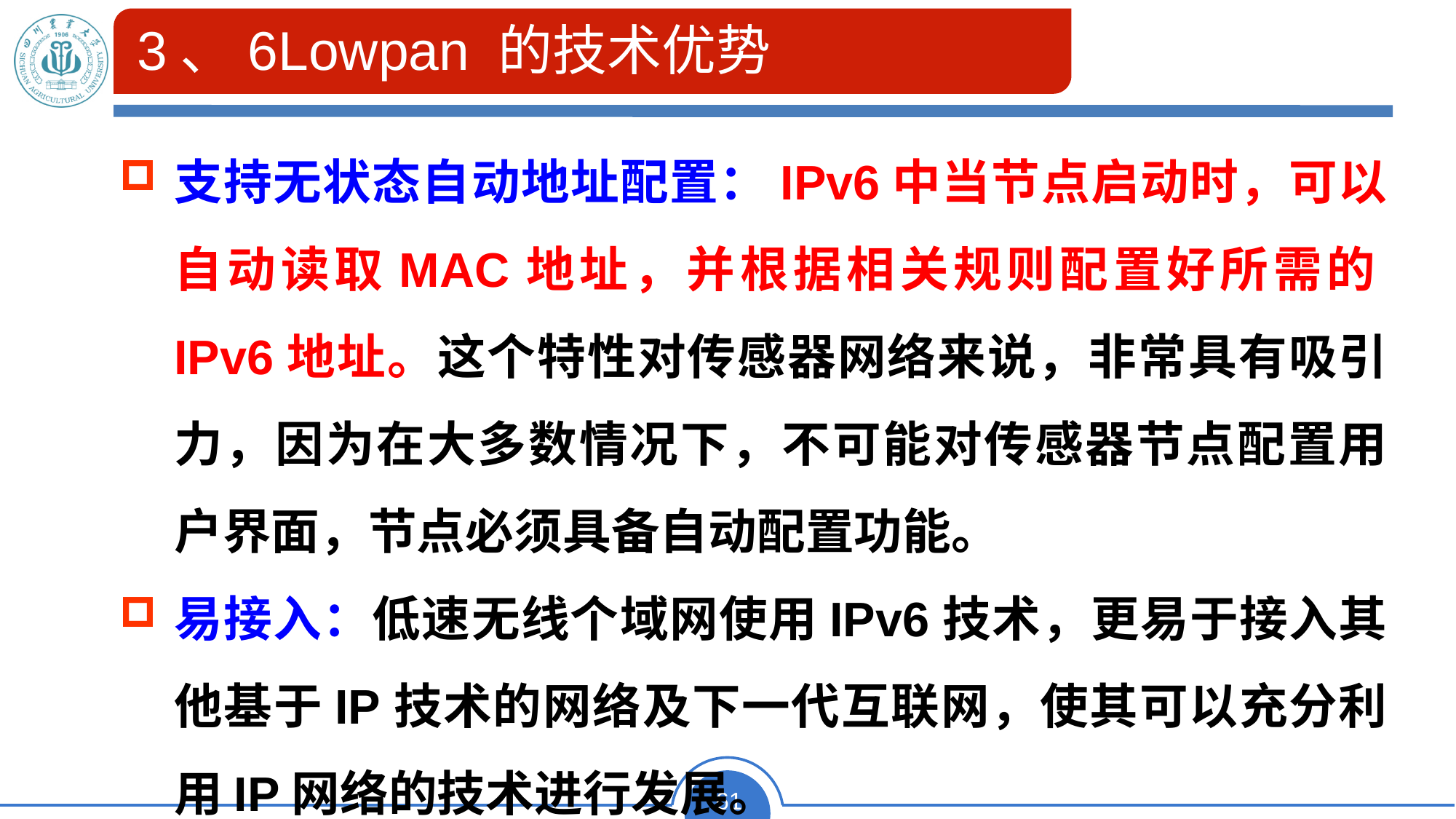

# 3、6Lowpan 的技术优势
支持无状态自动地址配置：IPv6中当节点启动时，可以自动读取MAC地址，并根据相关规则配置好所需的IPv6地址。这个特性对传感器网络来说，非常具有吸引力，因为在大多数情况下，不可能对传感器节点配置用户界面，节点必须具备自动配置功能。
易接入：低速无线个域网使用IPv6技术，更易于接入其他基于IP技术的网络及下一代互联网，使其可以充分利用IP网络的技术进行发展。